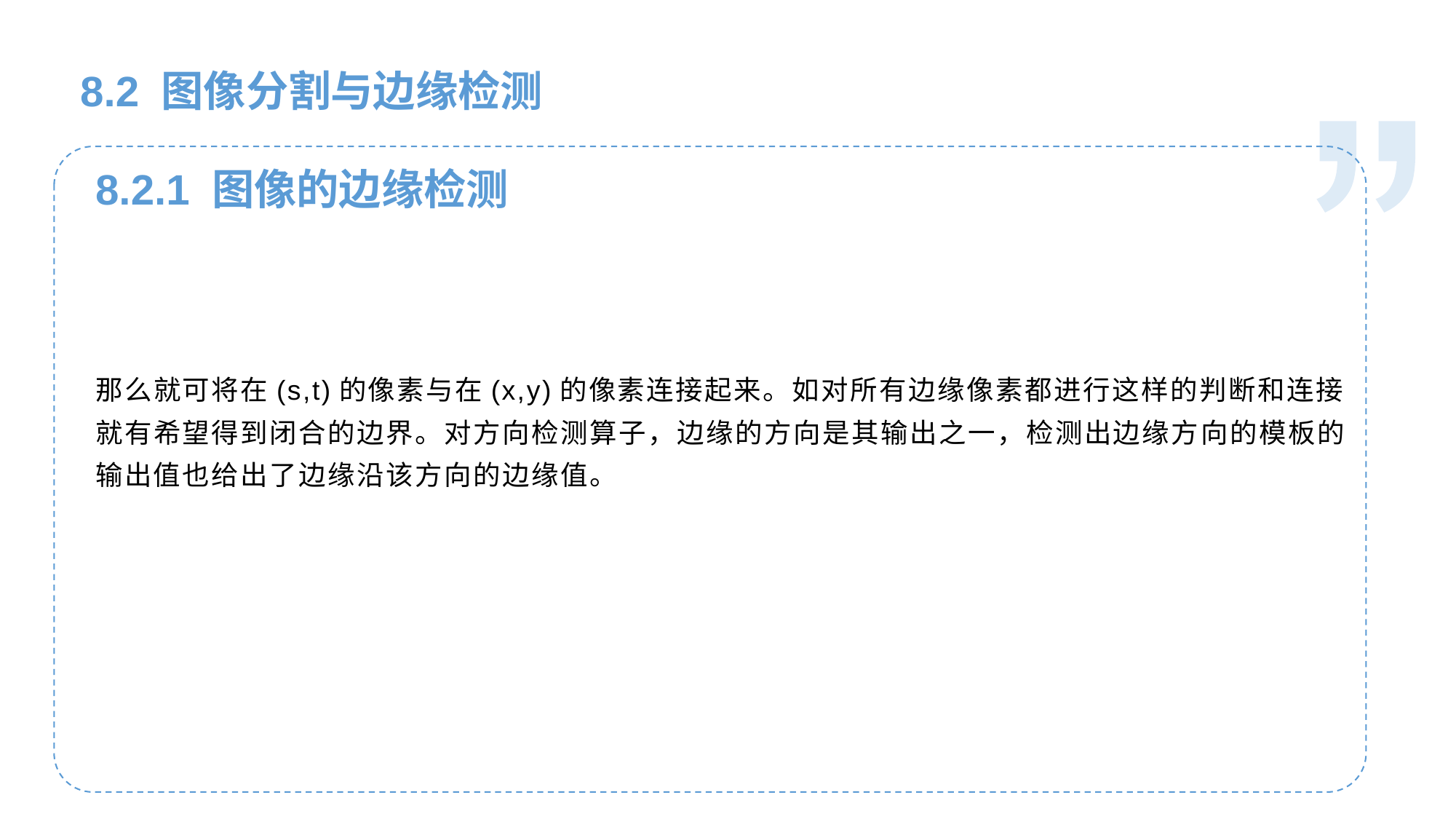

人工智能基础
8.2 图像分割与边缘检测

8.2.1 图像的边缘检测

那么就可将在(s,t)的像素与在(x,y)的像素连接起来。如对所有边缘像素都进行这样的判断和连接就有希望得到闭合的边界。对方向检测算子，边缘的方向是其输出之一，检测出边缘方向的模板的输出值也给出了边缘沿该方向的边缘值。